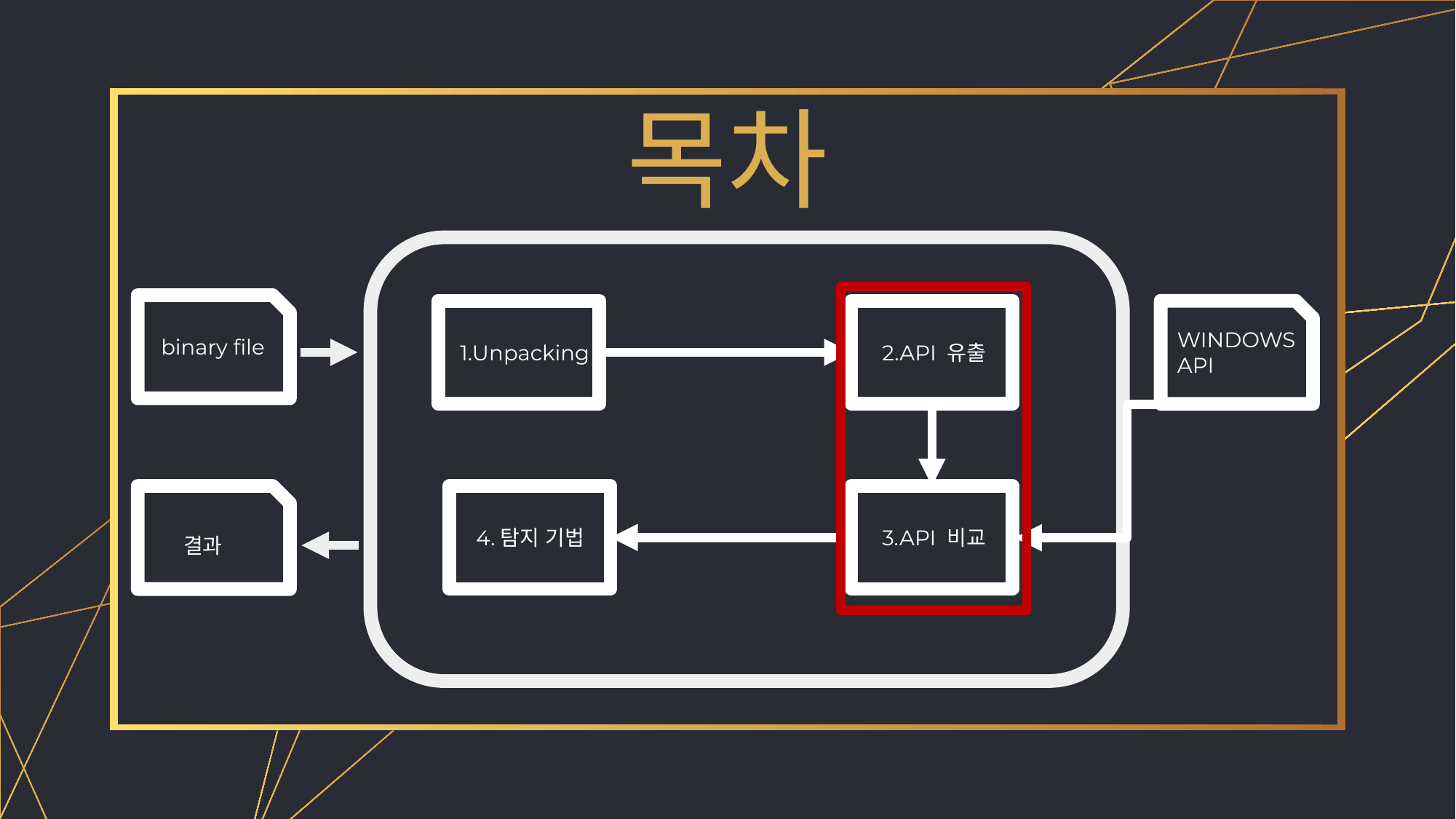

# 목차

WINDOWS
API
binary file
2.API 유출
1.Unpacking

4.탐지 기법
3.API 비교
결과